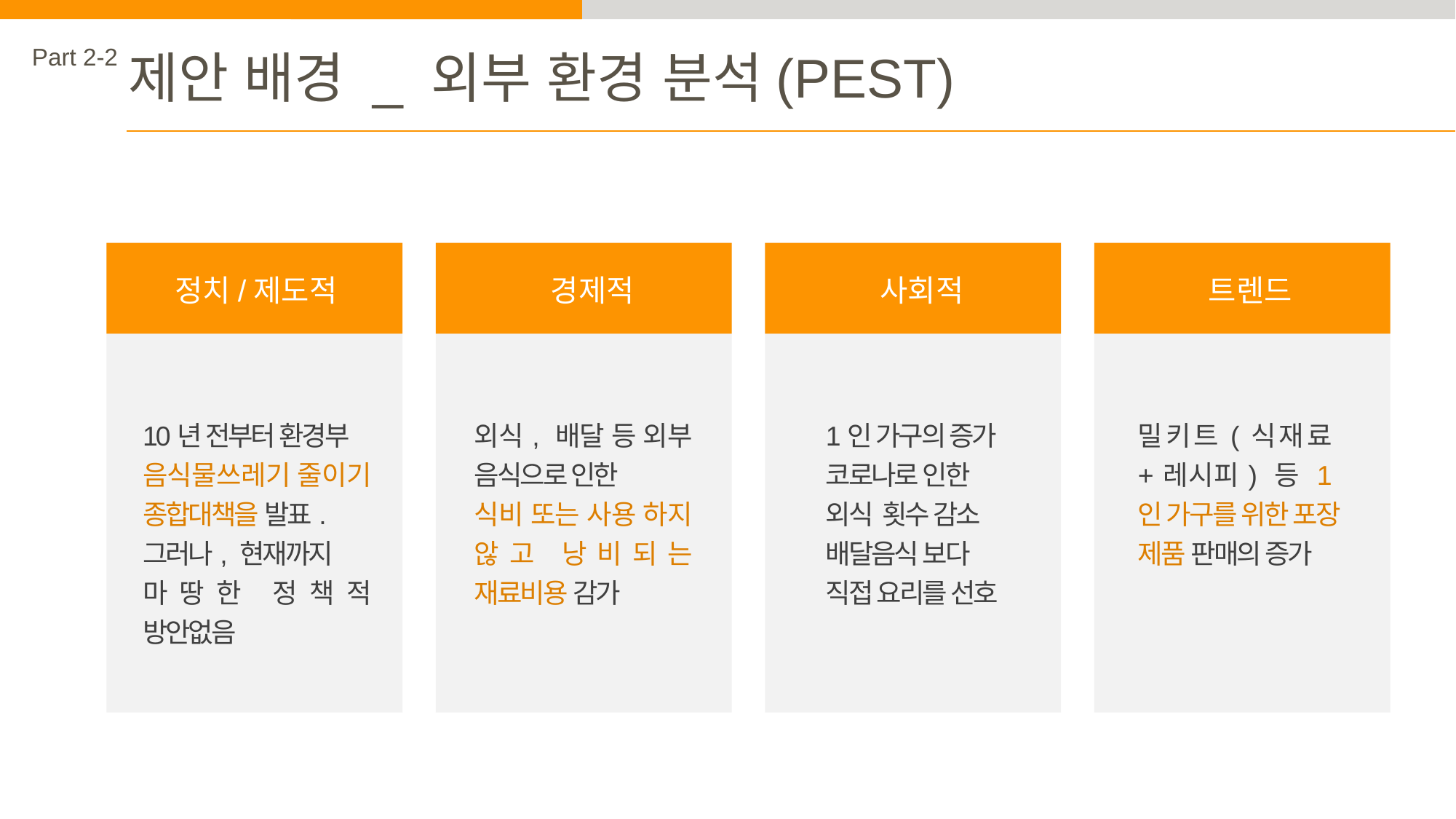

Part 2-2
제안 배경 _ 외부 환경 분석(PEST)

정치/제도적
10년 전부터 환경부
음식물쓰레기 줄이기 종합대책을 발표.
그러나, 현재까지
마땅한 정책적 방안없음

경제적
외식, 배달 등 외부 음식으로 인한
식비 또는 사용 하지 않고 낭비되는 재료비용 감가

사회적
1인 가구의 증가
코로나로 인한
외식  횟수 감소
배달음식 보다
직접 요리를 선호

트렌드
밀키트(식재료+레시피) 등 1인 가구를 위한 포장 제품 판매의 증가